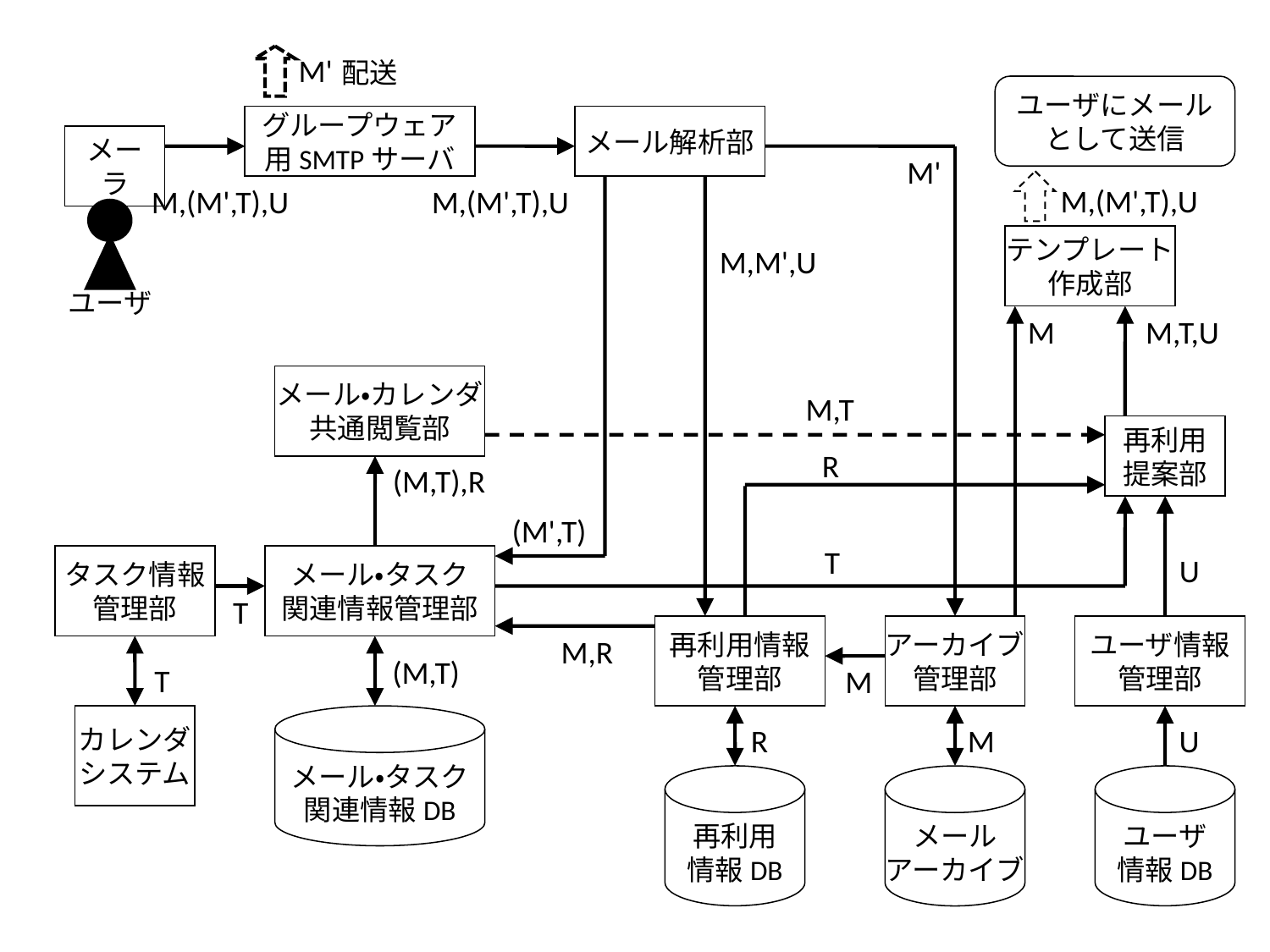

M'
配送

ユーザにメール
として送信
グループウェア
用SMTPサーバ
メール解析部
メーラ

M'

M,(M',T),U
M,(M',T),U
M,(M',T),U

ユーザ
テンプレート
作成部
M,M',U

M

M,T,U
メール・カレンダ
共通閲覧部
M,T
再利用
提案部

R
(M,T),R

(M',T)
T
U
タスク情報
管理部
メール・タスク
関連情報管理部

T

再利用情報
管理部
アーカイブ
管理部
ユーザ情報
管理部

M,R

(M,T)
T

M

カレンダ
システム
メール・タスク
関連情報DB

R
M
U
再利用
情報DB
メール
アーカイブ
ユーザ
情報DB